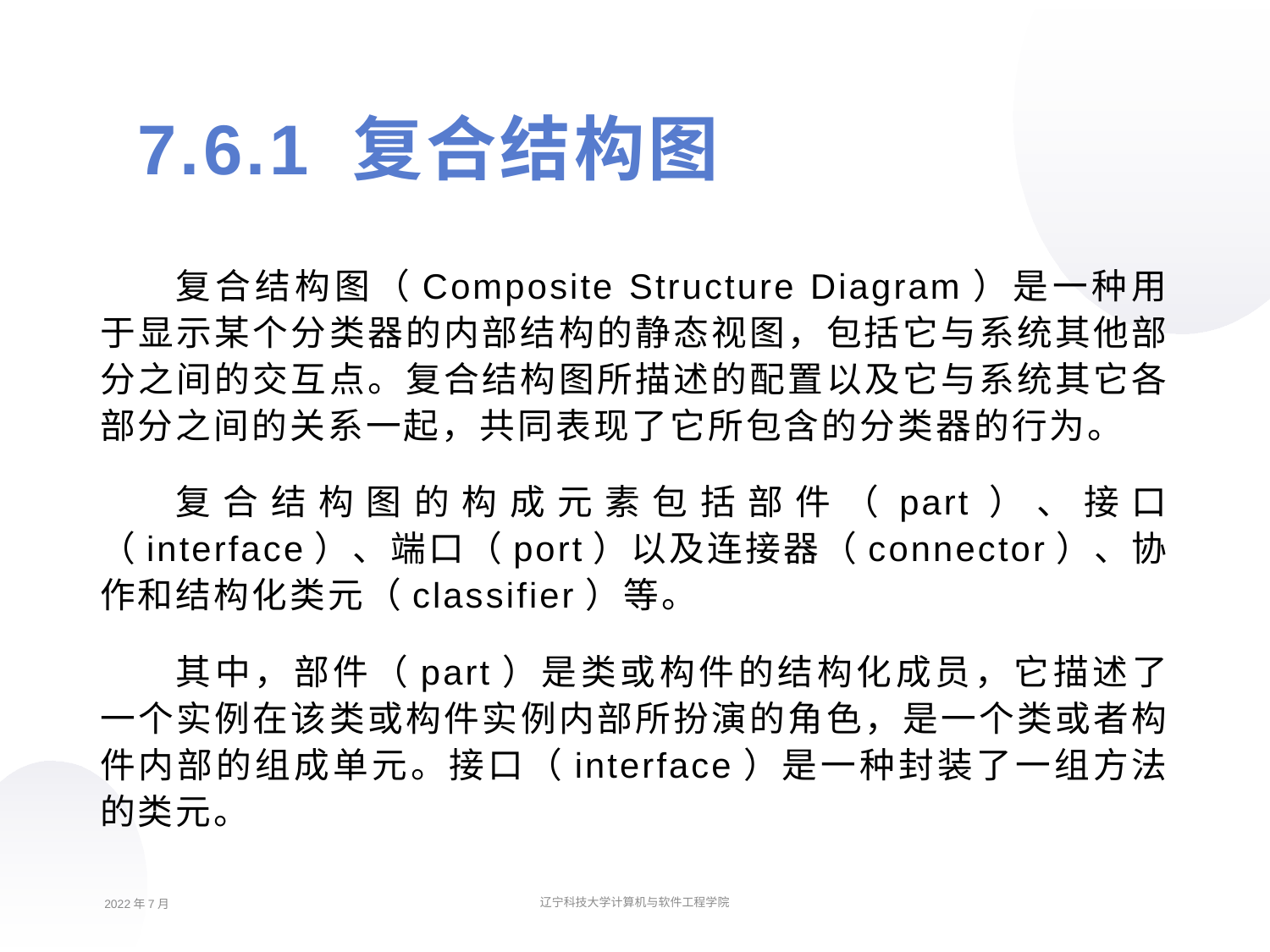

7.6.1 复合结构图
复合结构图（Composite Structure Diagram）是一种用于显示某个分类器的内部结构的静态视图，包括它与系统其他部分之间的交互点。复合结构图所描述的配置以及它与系统其它各部分之间的关系一起，共同表现了它所包含的分类器的行为。
复合结构图的构成元素包括部件（part）、接口（interface）、端口（port）以及连接器（connector）、协作和结构化类元（classifier）等。
其中，部件（part）是类或构件的结构化成员，它描述了一个实例在该类或构件实例内部所扮演的角色，是一个类或者构件内部的组成单元。接口（interface）是一种封装了一组方法的类元。

2022年7月
辽宁科技大学计算机与软件工程学院
119